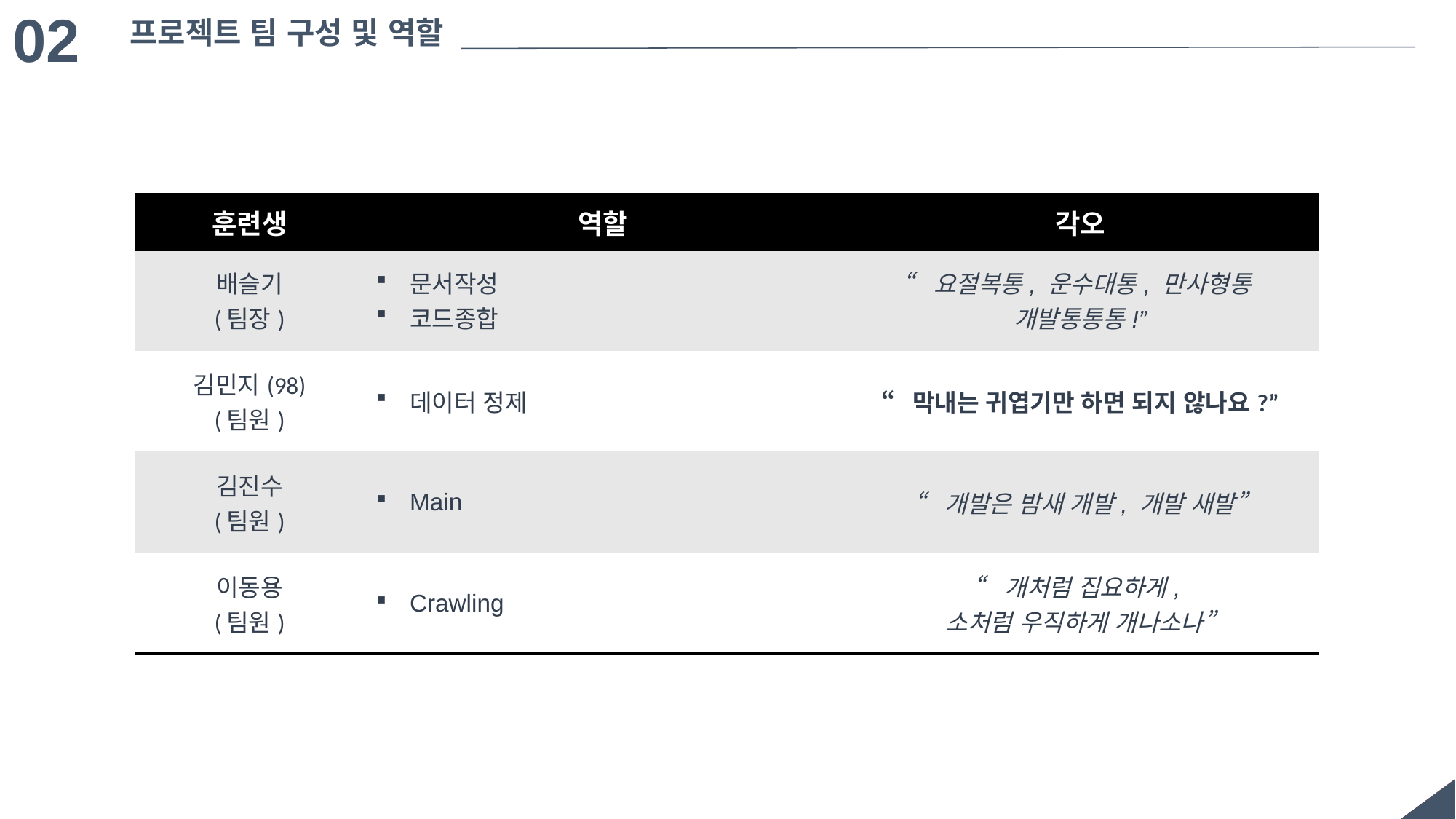

02
프로젝트 팀 구성 및 역할
| 훈련생 | 역할 | 각오 |
| --- | --- | --- |
| 배슬기 (팀장) | 문서작성 코드종합 | “요절복통, 운수대통, 만사형통 개발통통통!” |
| 김민지(98) (팀원) | 데이터 정제 | “막내는 귀엽기만 하면 되지 않나요?” |
| 김진수 (팀원) | Main | “개발은 밤새 개발, 개발 새발” |
| 이동용 (팀원) | Crawling | “개처럼 집요하게, 소처럼 우직하게 개나소나” |